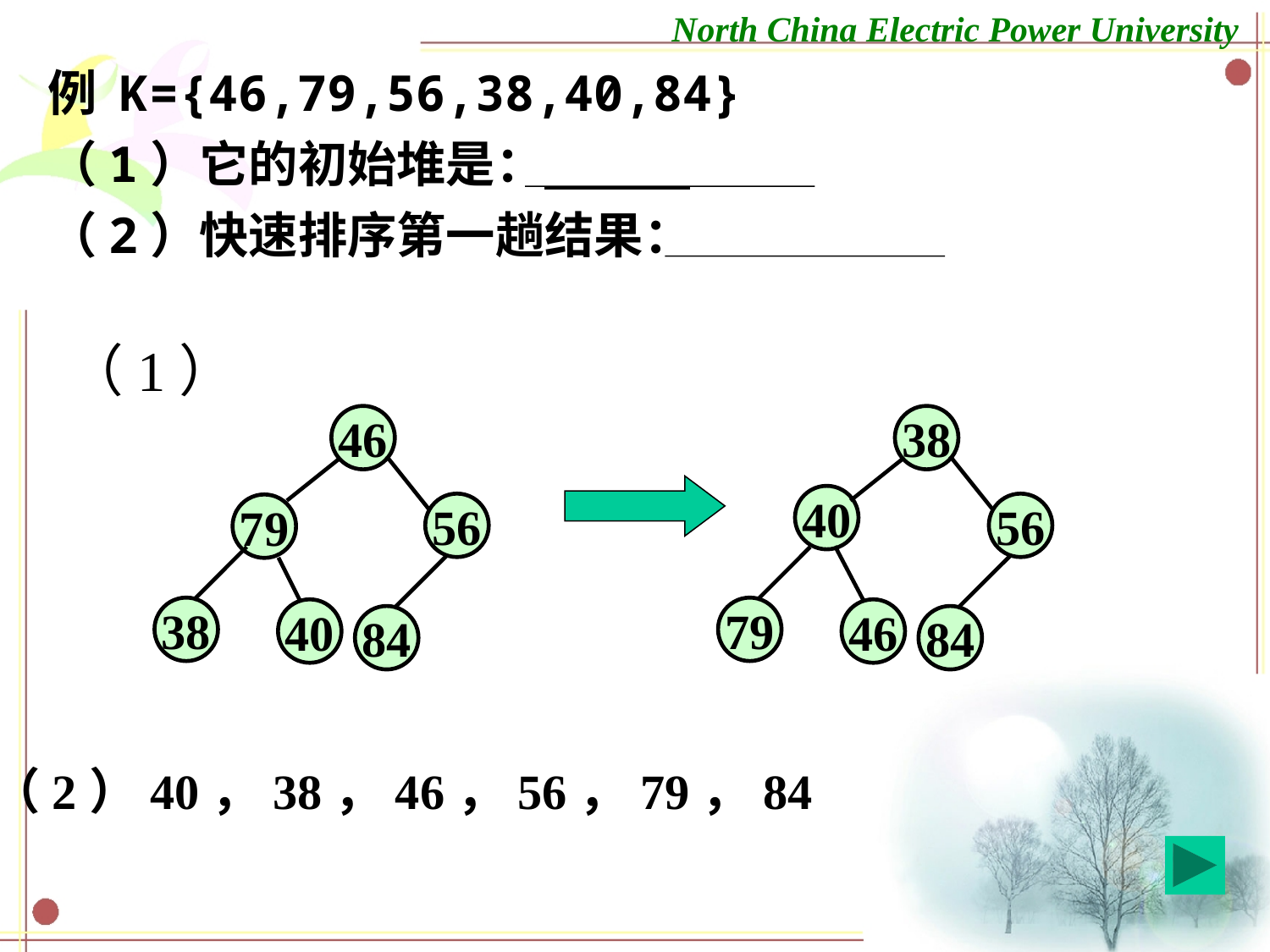

# 例 K={46,79,56,38,40,84} （1）它的初始堆是： （2）快速排序第一趟结果：

（1）
46

56
79

38
40

84
38

40
56

79
46
84

（2）40，38，46，56，79，84